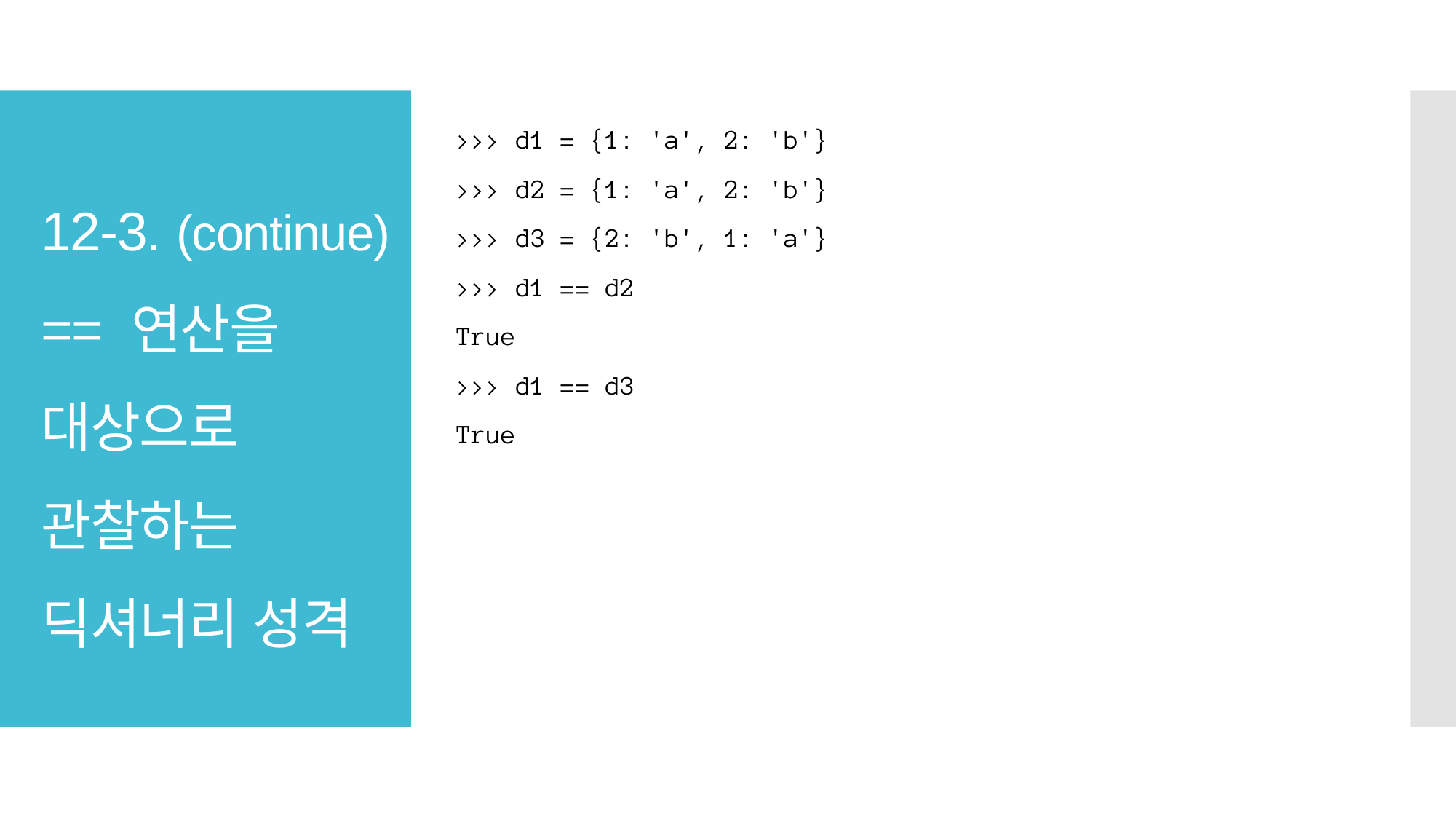

>>> d1 = {1: 'a', 2: 'b'}
>>> d2 = {1: 'a', 2: 'b'}
>>> d3 = {2: 'b', 1: 'a'}
>>> d1 == d2
True
>>> d1 == d3
True
# 12-3. (continue) == 연산을 대상으로 관찰하는 딕셔너리 성격